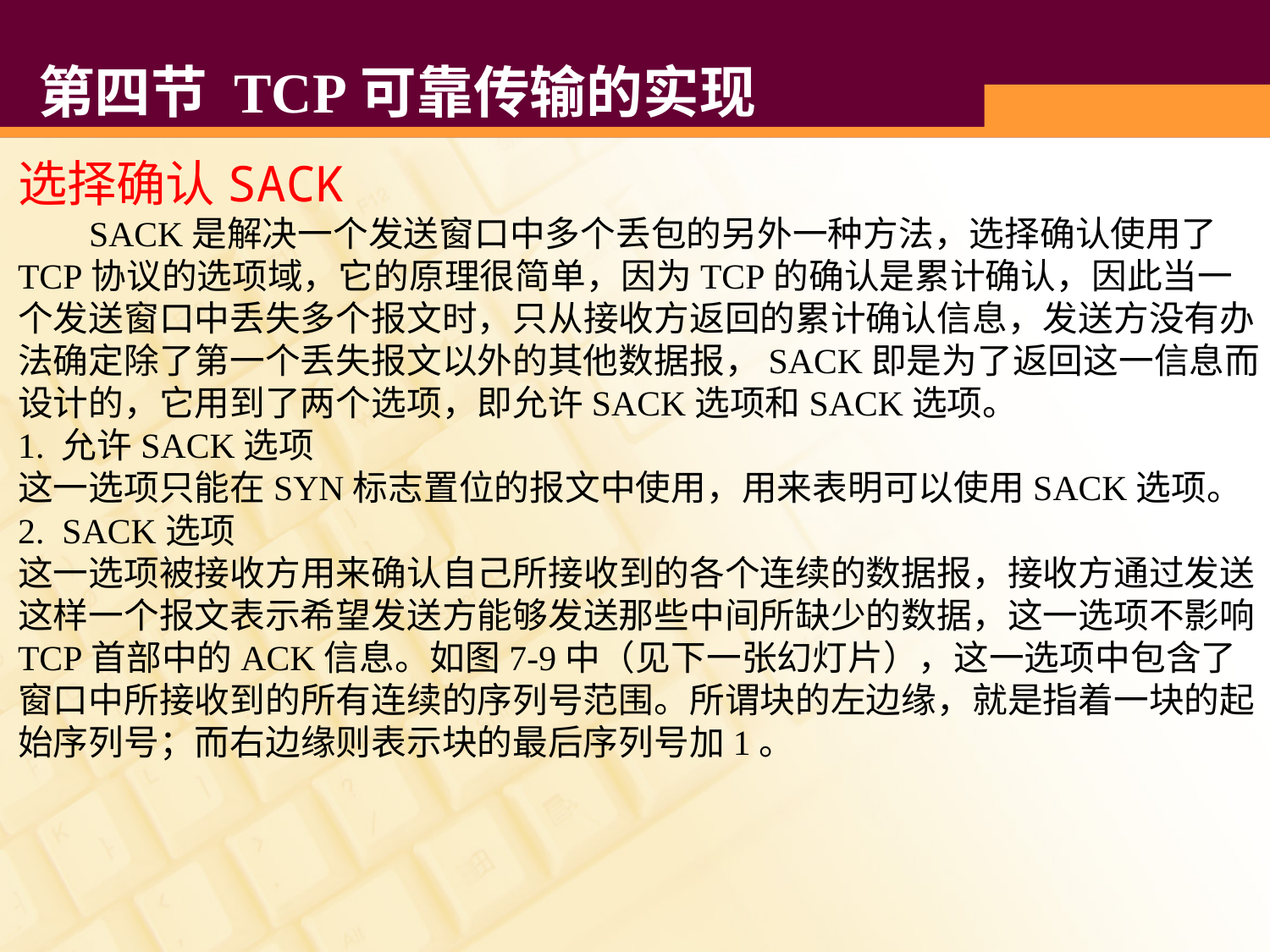

# 第四节 TCP可靠传输的实现
选择确认SACK
        SACK是解决一个发送窗口中多个丢包的另外一种方法，选择确认使用了TCP协议的选项域，它的原理很简单，因为TCP的确认是累计确认，因此当一个发送窗口中丢失多个报文时，只从接收方返回的累计确认信息，发送方没有办法确定除了第一个丢失报文以外的其他数据报，SACK即是为了返回这一信息而设计的，它用到了两个选项，即允许SACK选项和SACK选项。
1. 允许SACK选项
这一选项只能在SYN标志置位的报文中使用，用来表明可以使用SACK选项。
2.  SACK选项
这一选项被接收方用来确认自己所接收到的各个连续的数据报，接收方通过发送这样一个报文表示希望发送方能够发送那些中间所缺少的数据，这一选项不影响TCP首部中的ACK信息。如图7-9中（见下一张幻灯片），这一选项中包含了窗口中所接收到的所有连续的序列号范围。所谓块的左边缘，就是指着一块的起始序列号；而右边缘则表示块的最后序列号加1。